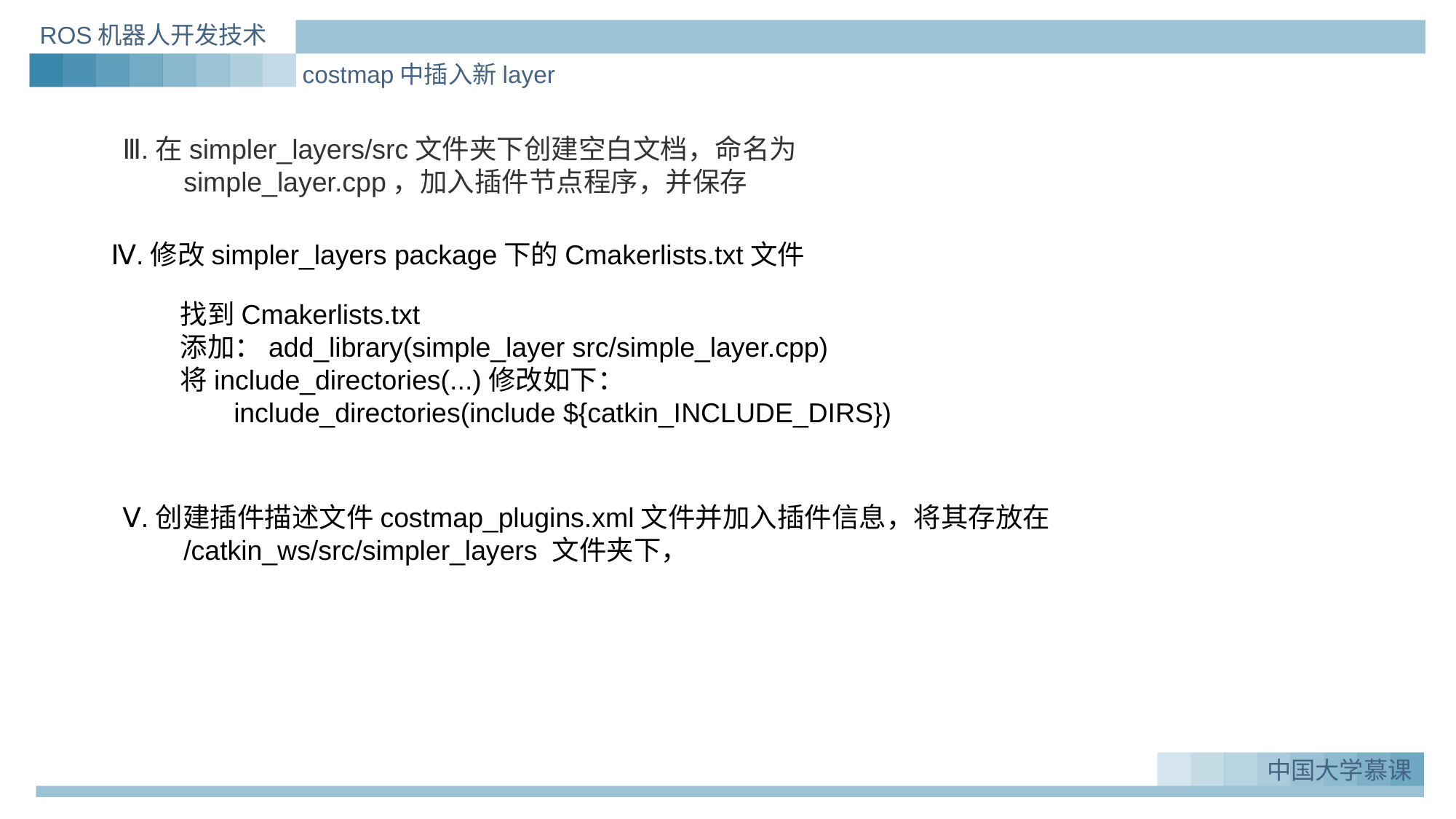

ROS机器人开发技术
costmap中插入新layer
  Ⅲ.在simpler_layers/src文件夹下创建空白文档，命名为
          simple_layer.cpp，加入插件节点程序，并保存
  Ⅳ.修改simpler_layers package下的Cmakerlists.txt文件
找到Cmakerlists.txt
添加：add_library(simple_layer src/simple_layer.cpp)
将include_directories(...)修改如下：
       include_directories(include ${catkin_INCLUDE_DIRS})
  Ⅴ.创建插件描述文件costmap_plugins.xml文件并加入插件信息，将其存放在
          /catkin_ws/src/simpler_layers 文件夹下，
中国大学慕课